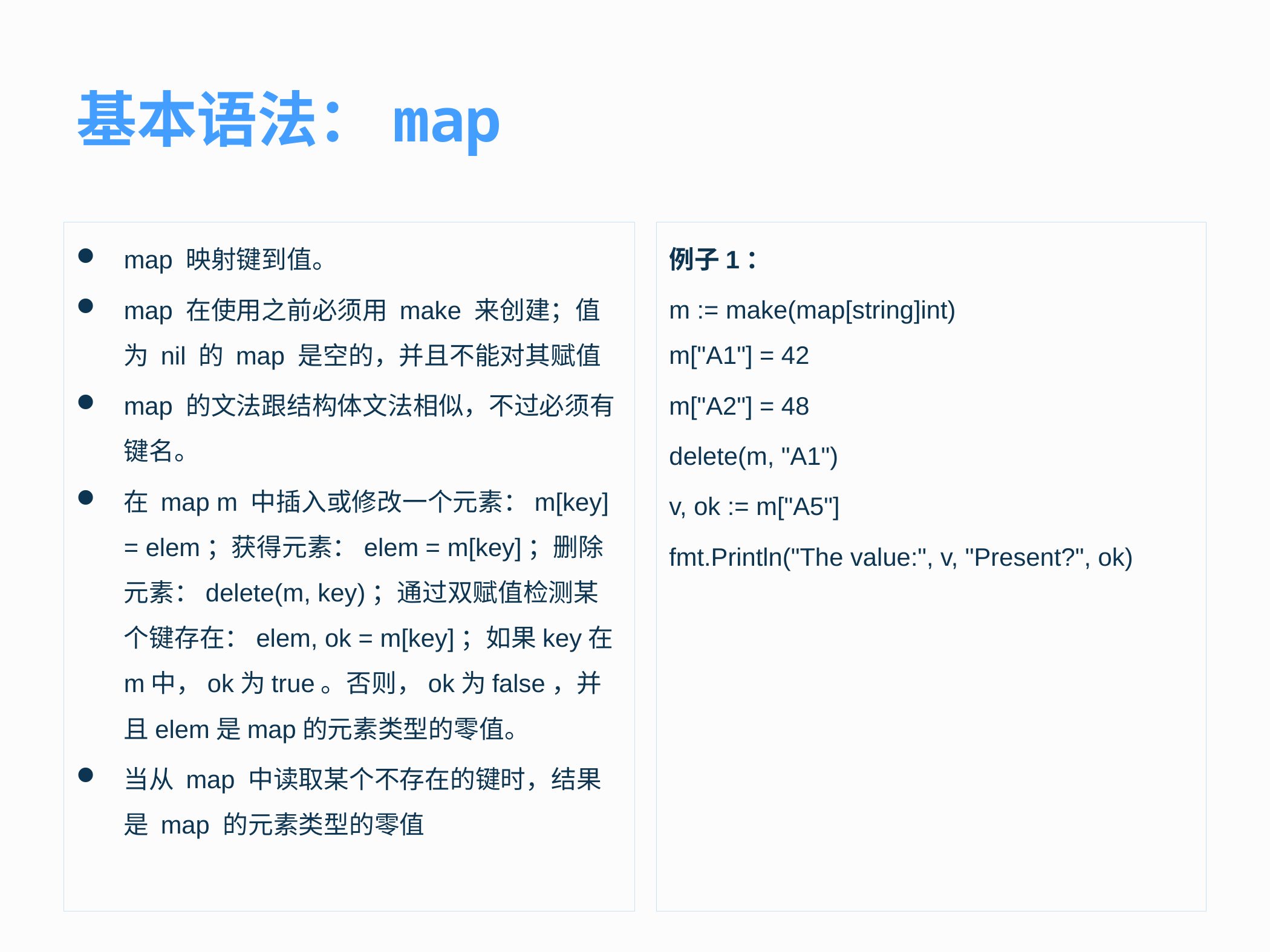

# 基本语法：map
map 映射键到值。
map 在使用之前必须用 make 来创建；值为 nil 的 map 是空的，并且不能对其赋值
map 的文法跟结构体文法相似，不过必须有键名。
在 map m 中插入或修改一个元素：m[key] = elem；获得元素：elem = m[key]；删除元素：delete(m, key)；通过双赋值检测某个键存在：elem, ok = m[key]；如果key在m中，ok为true。否则，ok为false，并且elem是map的元素类型的零值。
当从 map 中读取某个不存在的键时，结果是 map 的元素类型的零值
例子1：
m := make(map[string]int)
m["A1"] = 42
m["A2"] = 48
delete(m, "A1")
v, ok := m["A5"]
fmt.Println("The value:", v, "Present?", ok)